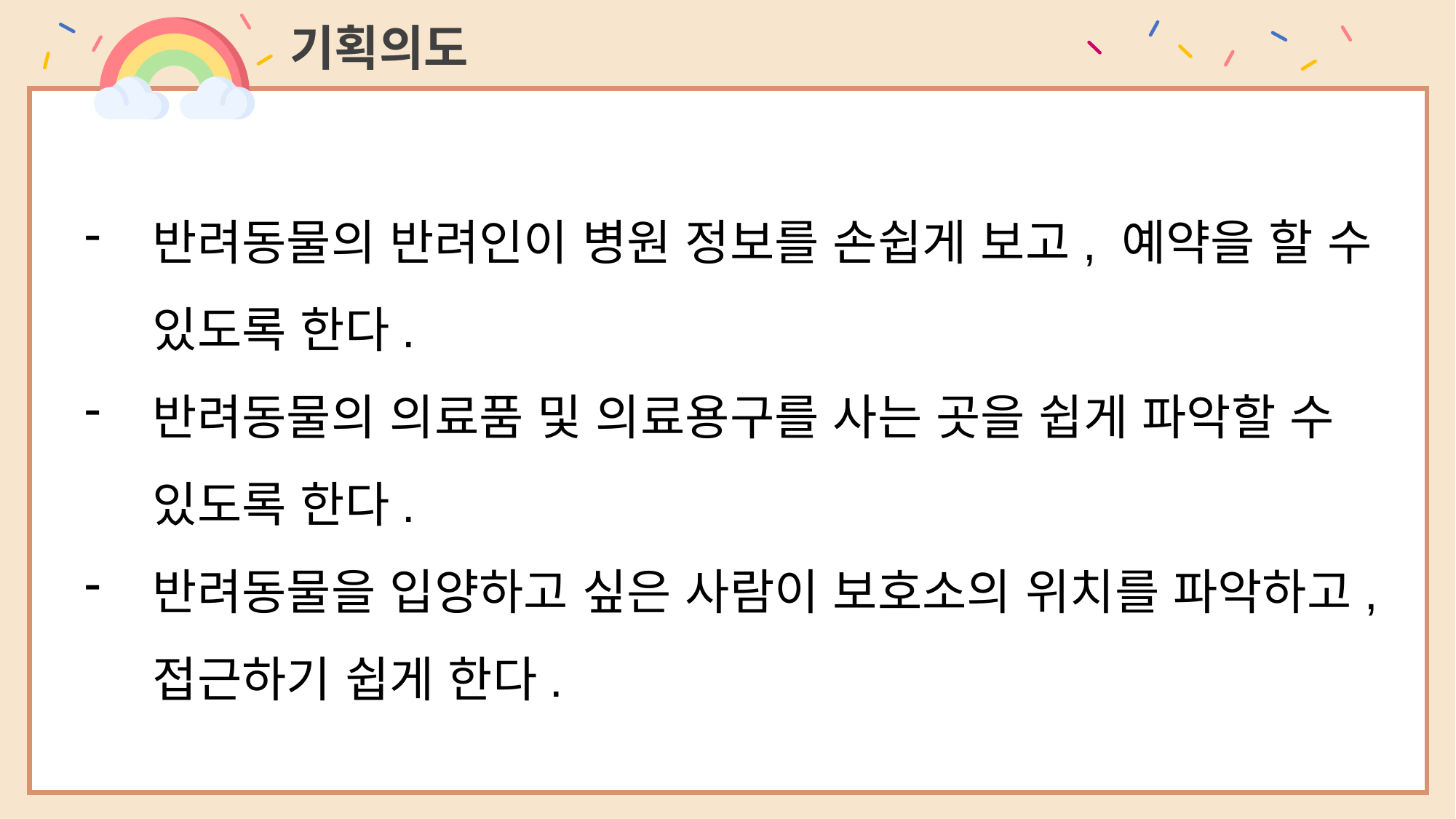

기획의도

반려동물의 반려인이 병원 정보를 손쉽게 보고, 예약을 할 수 있도록 한다.
반려동물의 의료품 및 의료용구를 사는 곳을 쉽게 파악할 수
있도록 한다.
반려동물을 입양하고 싶은 사람이 보호소의 위치를 파악하고, 접근하기 쉽게 한다.